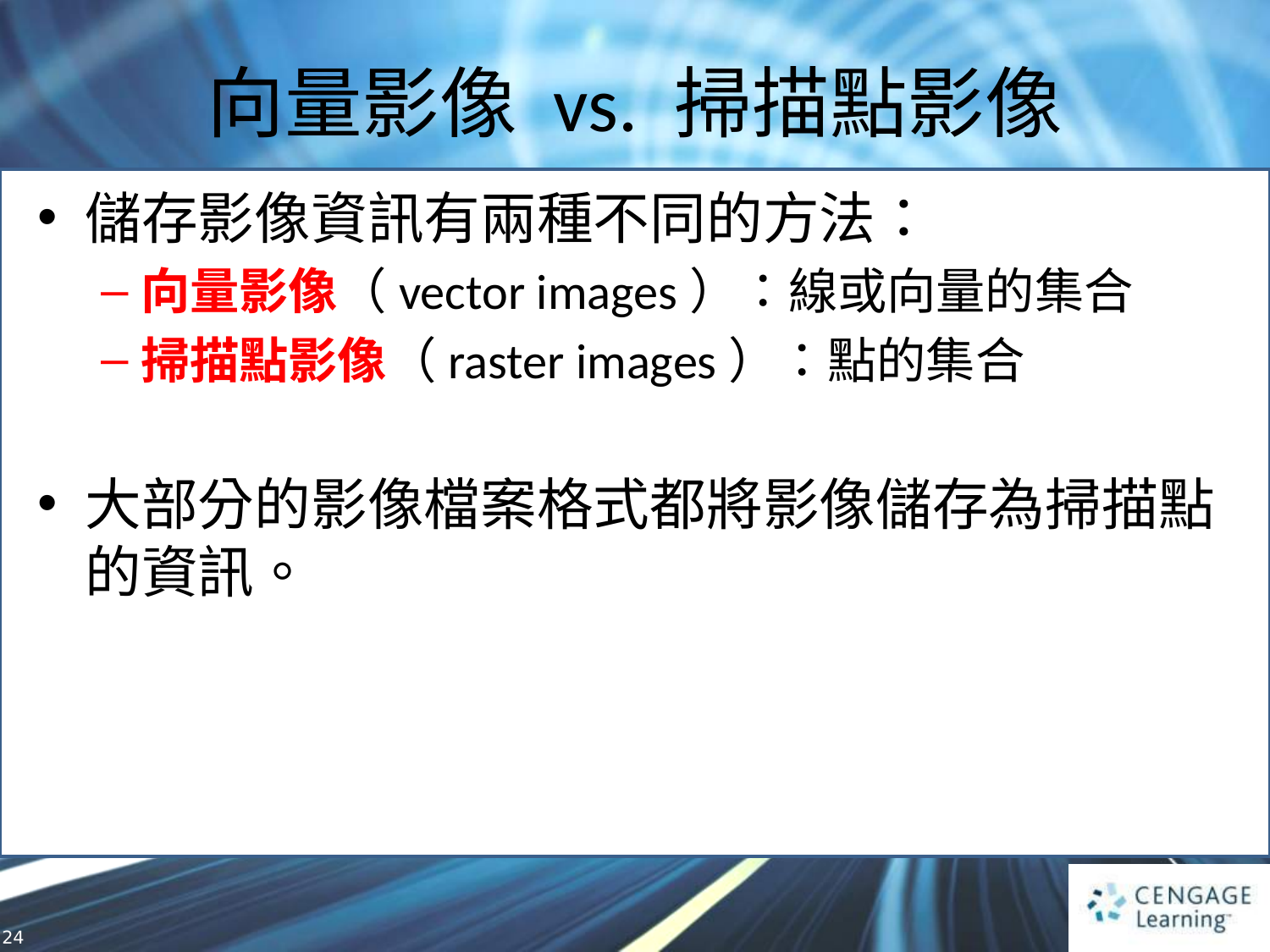

# 向量影像 vs. 掃描點影像
儲存影像資訊有兩種不同的方法：
向量影像（vector images）：線或向量的集合
掃描點影像（raster images）：點的集合

大部分的影像檔案格式都將影像儲存為掃描點的資訊。